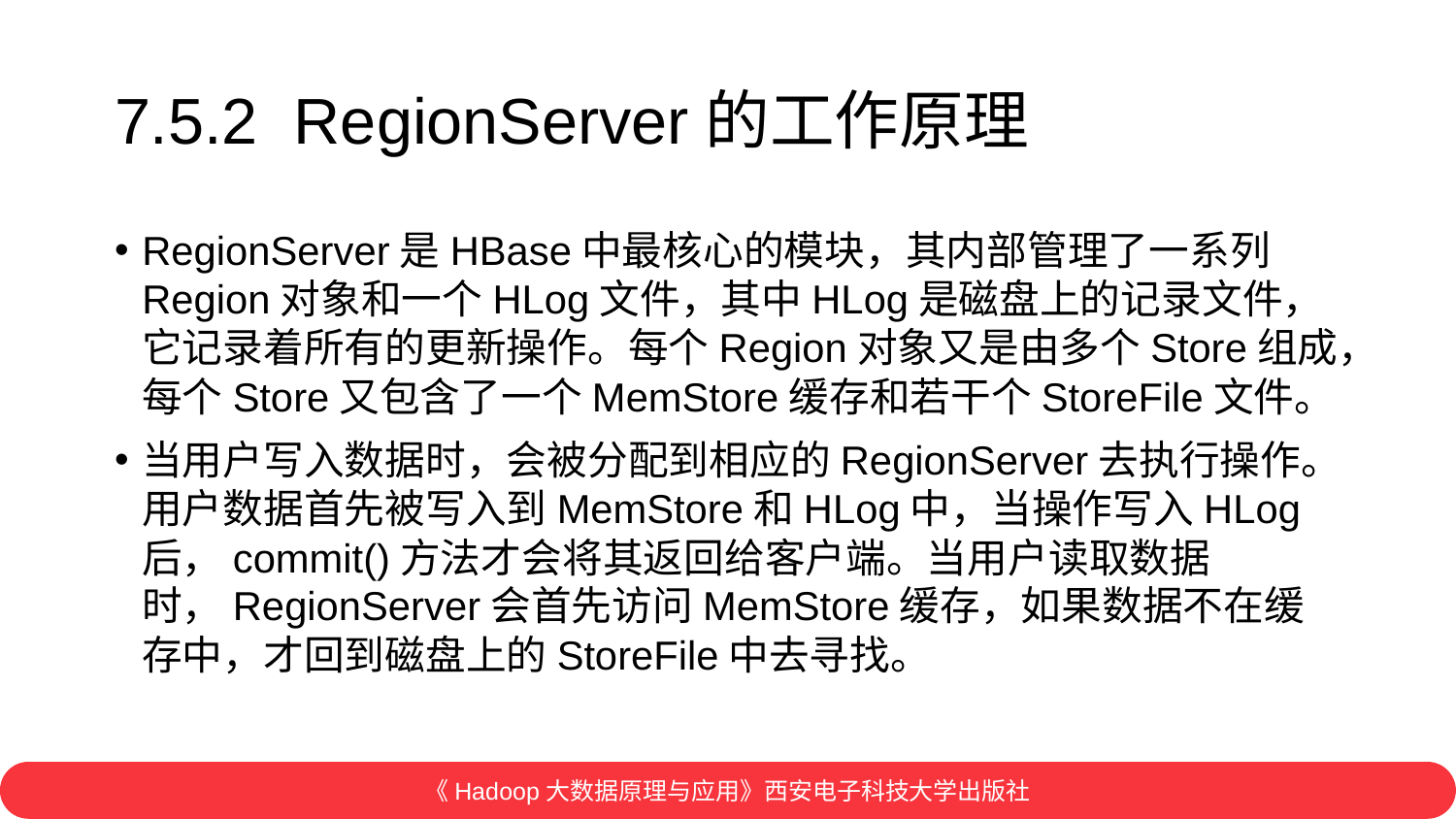

# 7.5.2  RegionServer的工作原理
RegionServer是HBase中最核心的模块，其内部管理了一系列Region对象和一个HLog文件，其中HLog是磁盘上的记录文件，它记录着所有的更新操作。每个Region对象又是由多个Store组成，每个Store又包含了一个MemStore缓存和若干个StoreFile文件。
当用户写入数据时，会被分配到相应的RegionServer去执行操作。用户数据首先被写入到MemStore和HLog中，当操作写入HLog后，commit()方法才会将其返回给客户端。当用户读取数据时，RegionServer会首先访问MemStore缓存，如果数据不在缓存中，才回到磁盘上的StoreFile中去寻找。